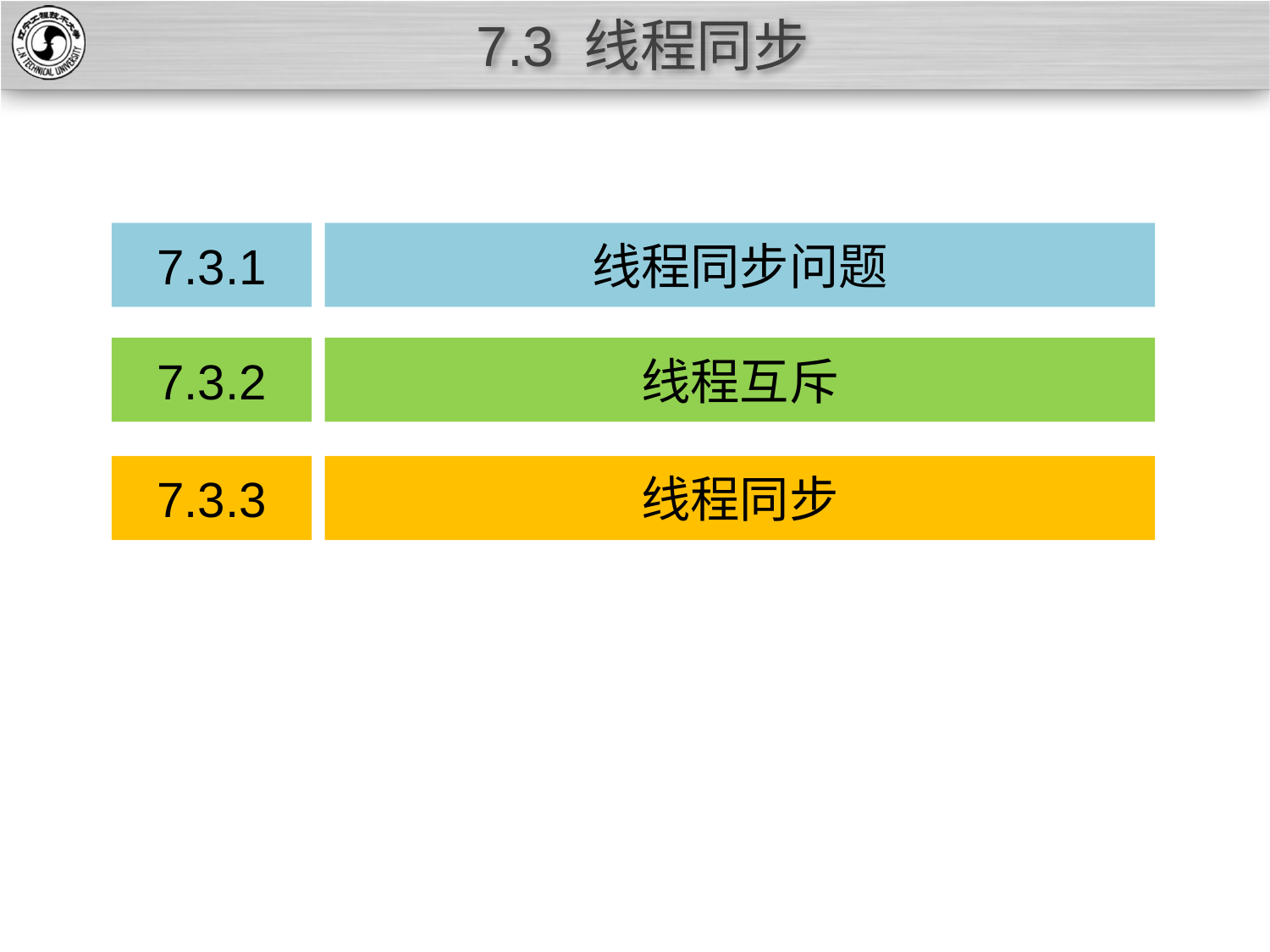

# 7.3 线程同步
7.3.1
线程同步问题
7.3.2
线程互斥
7.3.3
线程同步